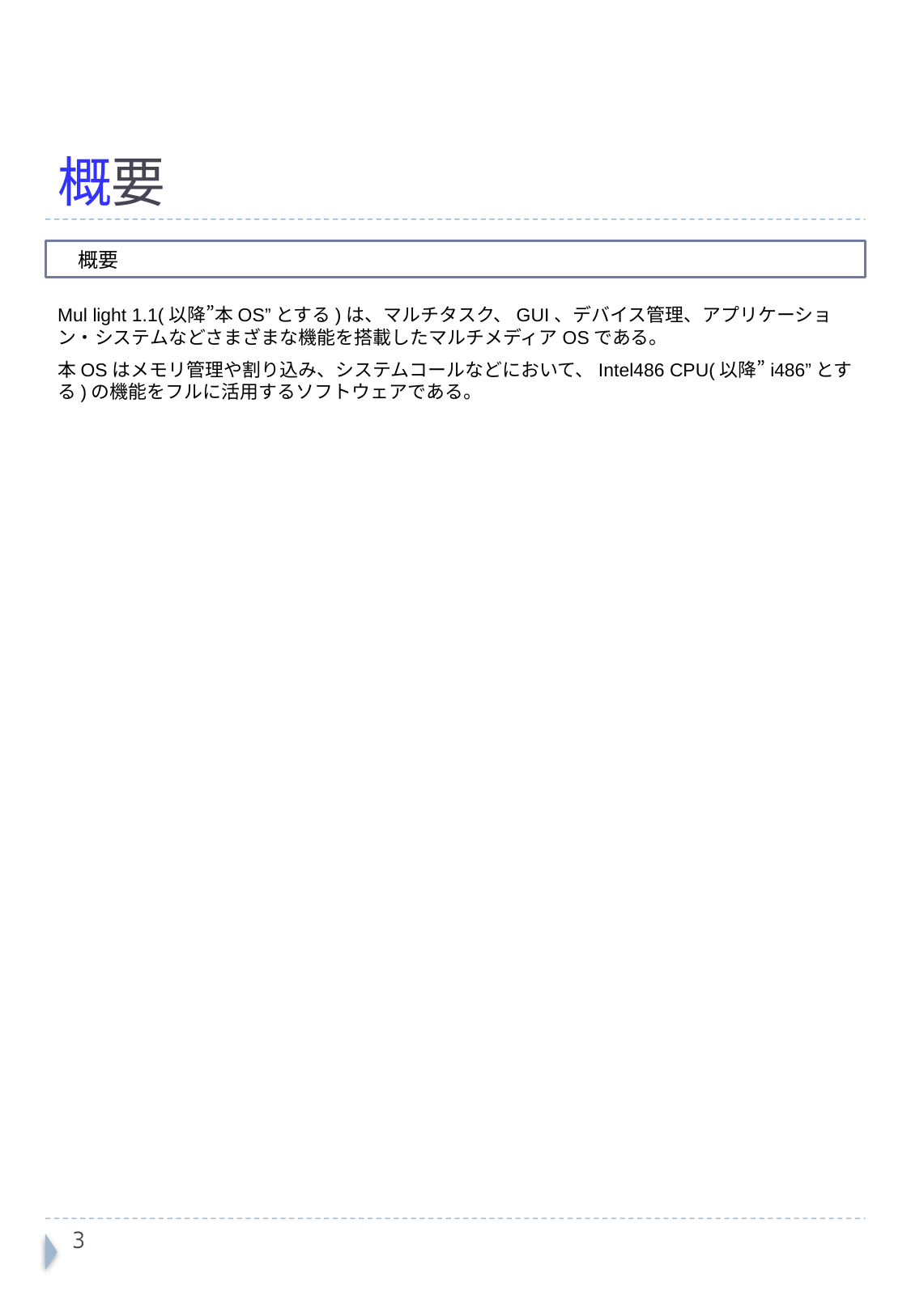

# 概要
　概要
Mul light 1.1(以降”本OS”とする)は、マルチタスク、GUI、デバイス管理、アプリケーション・システムなどさまざまな機能を搭載したマルチメディアOSである。
本OSはメモリ管理や割り込み、システムコールなどにおいて、Intel486 CPU(以降”i486”とする)の機能をフルに活用するソフトウェアである。
3